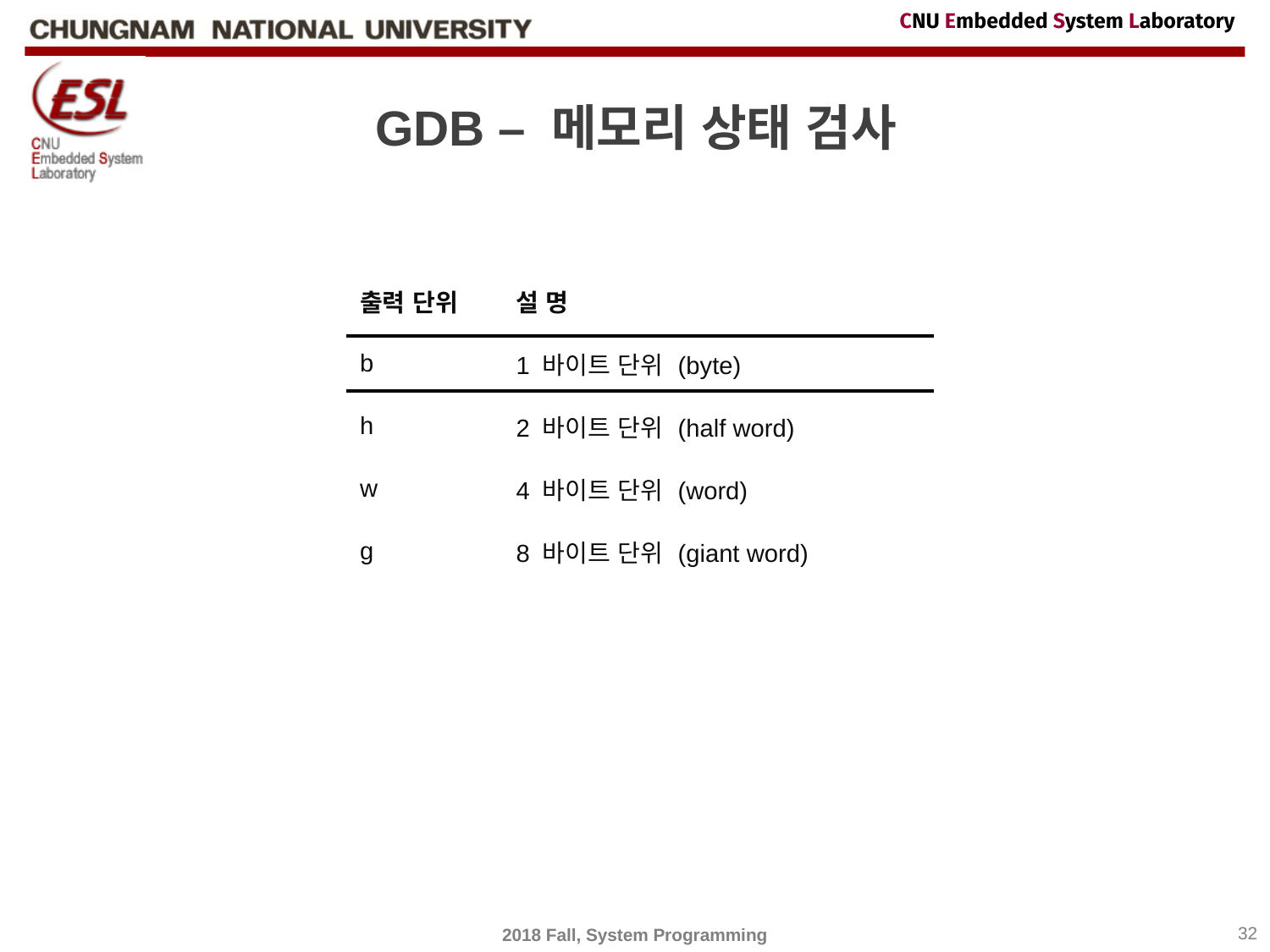

# GDB – 메모리 상태 검사
| 출력 단위 | 설 명 |
| --- | --- |
| b | 1 바이트 단위 (byte) |
| h | 2 바이트 단위 (half word) |
| w | 4 바이트 단위 (word) |
| g | 8 바이트 단위 (giant word) |
2018 Fall, System Programming
32